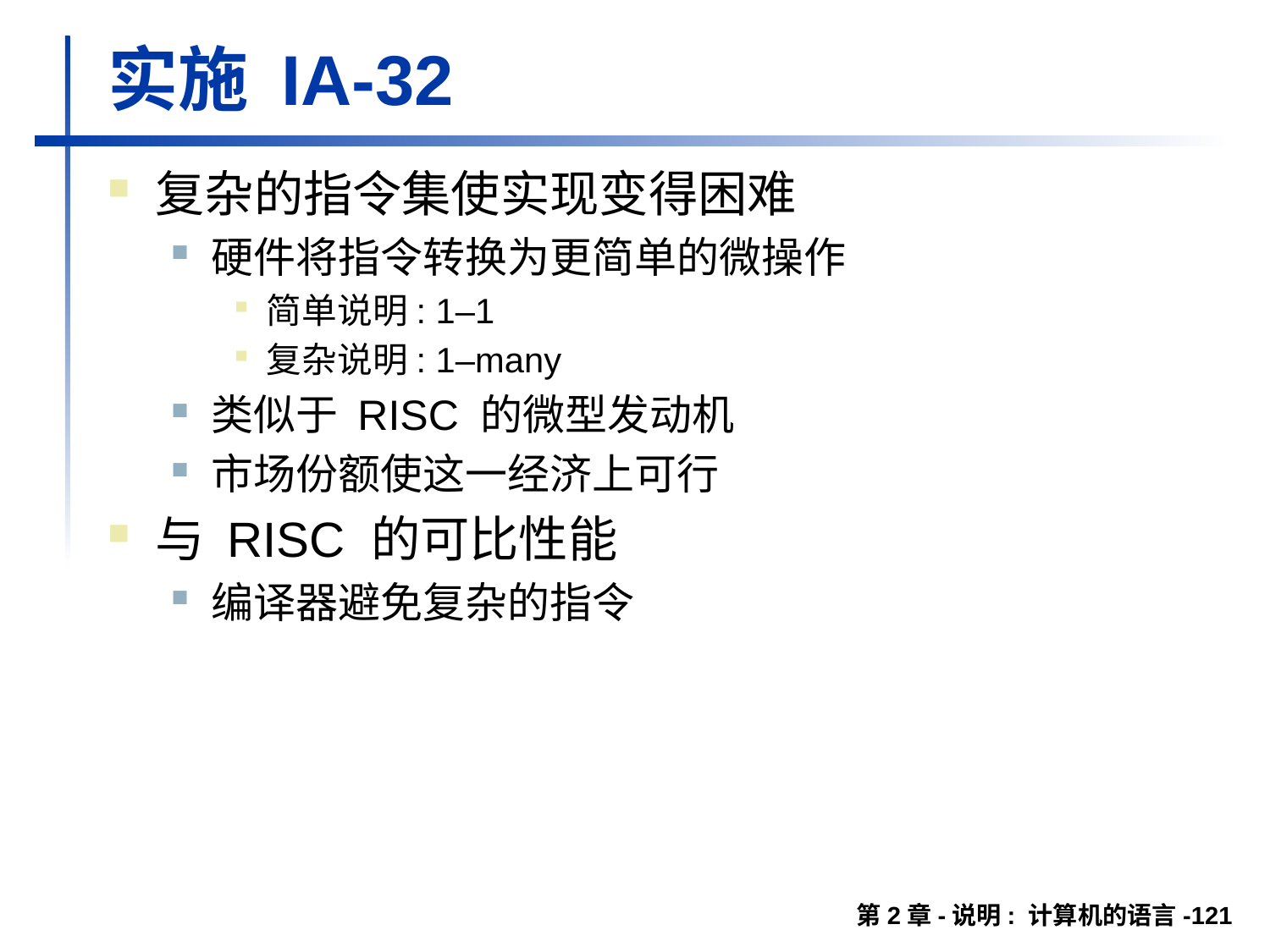

# 实施 IA-32
复杂的指令集使实现变得困难
硬件将指令转换为更简单的微操作
简单说明: 1–1
复杂说明: 1–many
类似于 RISC 的微型发动机
市场份额使这一经济上可行
与 RISC 的可比性能
编译器避免复杂的指令
第2章-说明: 计算机的语言-121